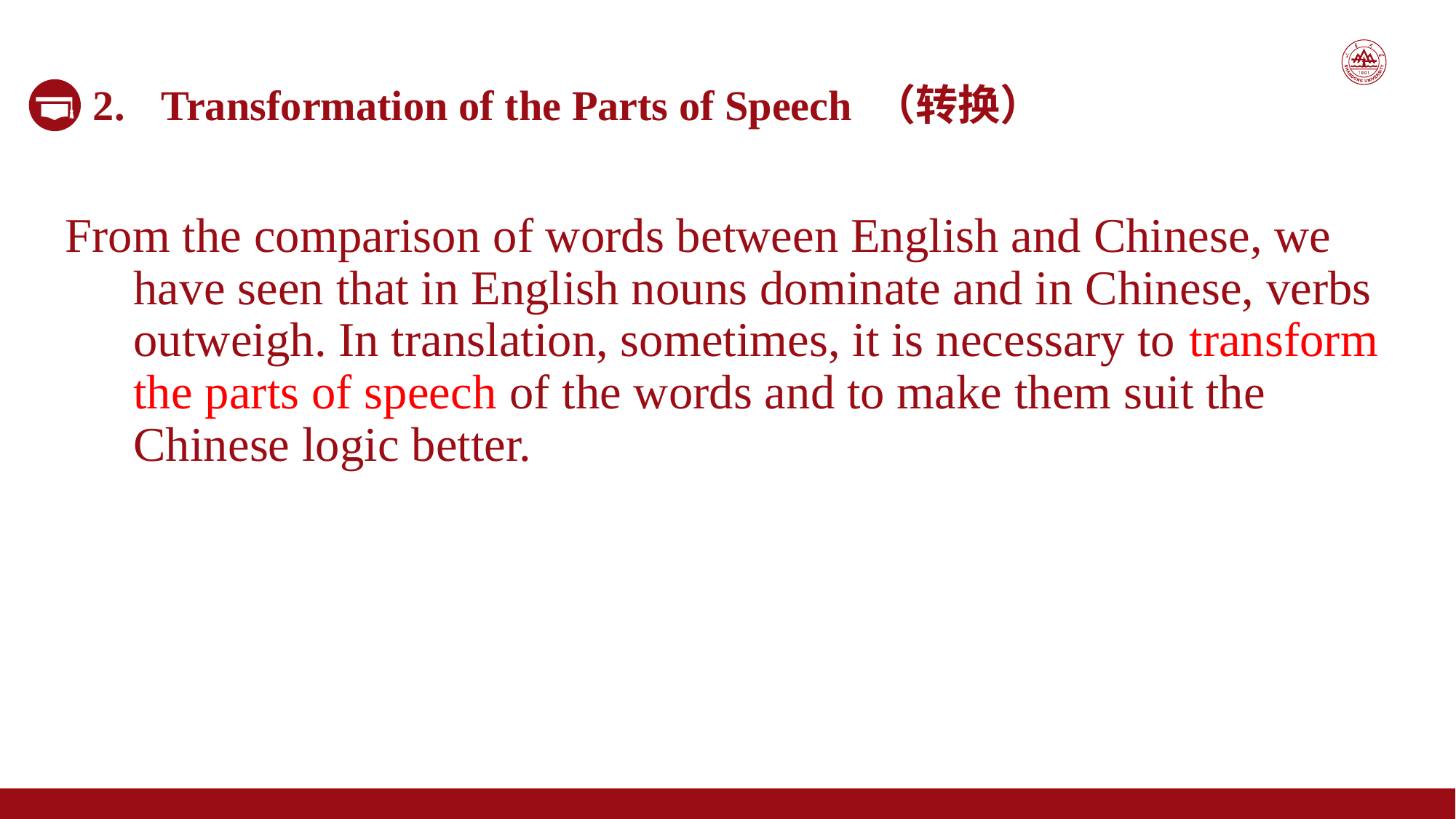

Transformation of the Parts of Speech （转换）

From the comparison of words between English and Chinese, we have seen that in English nouns dominate and in Chinese, verbs outweigh. In translation, sometimes, it is necessary to transform the parts of speech of the words and to make them suit the Chinese logic better.